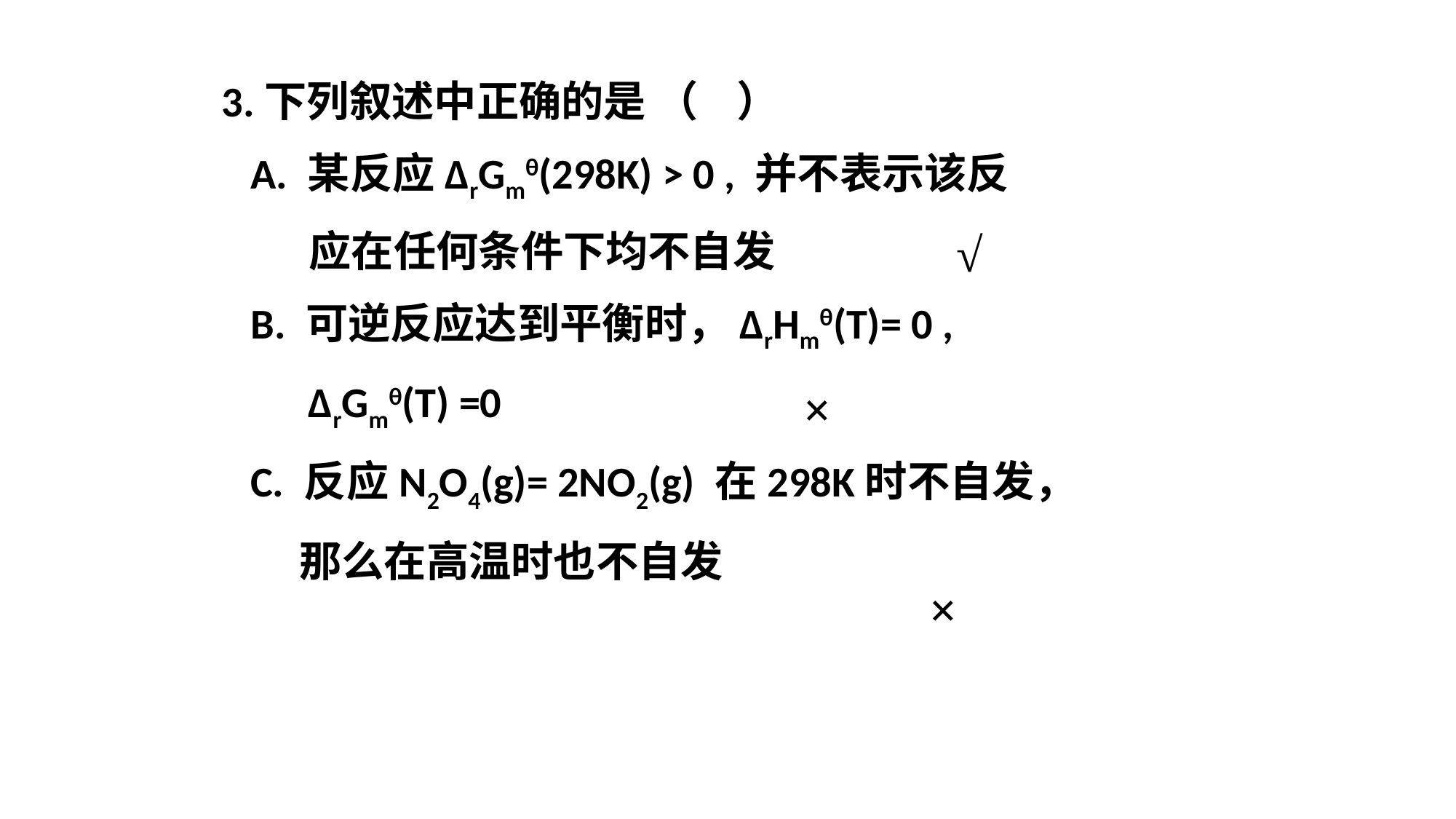

3.下列叙述中正确的是 （    ）
      A. 某反应ΔrGmθ(298K) > 0 , 并不表示该反
           应在任何条件下均不自发
      B. 可逆反应达到平衡时，ΔrHmθ(T)= 0 ,
            ΔrGmθ(T) =0
      C. 反应N2O4(g)= 2NO2(g) 在298K时不自发，
          那么在高温时也不自发

√
×

×